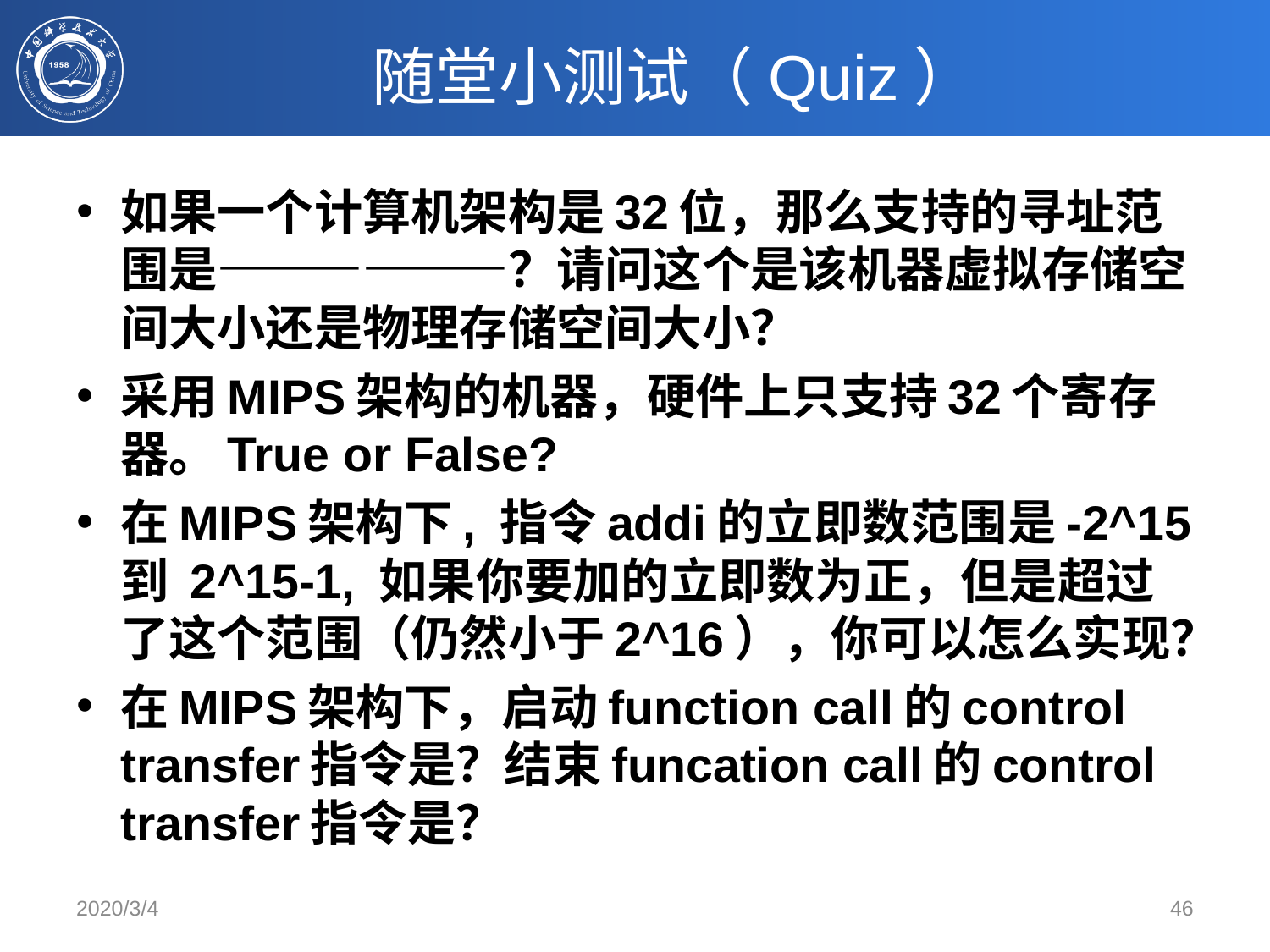

# 随堂小测试（Quiz）
如果一个计算机架构是32位，那么支持的寻址范围是——————？请问这个是该机器虚拟存储空间大小还是物理存储空间大小？
采用MIPS架构的机器，硬件上只支持32个寄存器。True or False?
在MIPS架构下, 指令addi的立即数范围是-2^15 到 2^15-1, 如果你要加的立即数为正，但是超过了这个范围（仍然小于2^16），你可以怎么实现？
在MIPS架构下，启动function call的control transfer指令是？结束funcation call的control transfer指令是？

2020/3/4
46